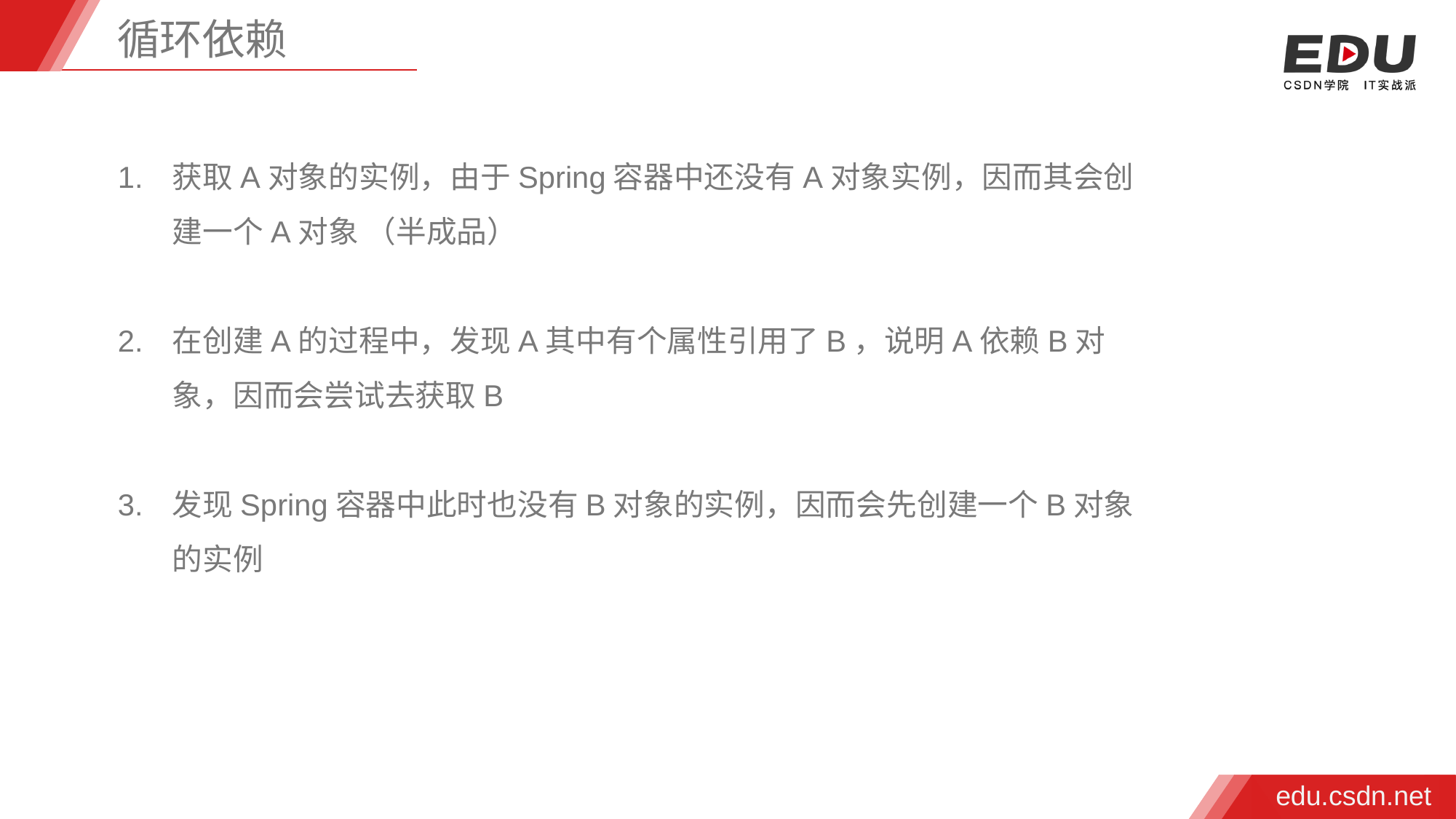

循环依赖
获取A对象的实例，由于Spring容器中还没有A对象实例，因而其会创建一个A对象 （半成品）

在创建A的过程中，发现A其中有个属性引用了B，说明A依赖B对象，因而会尝试去获取B

发现Spring容器中此时也没有B对象的实例，因而会先创建一个B对象的实例
edu.csdn.net